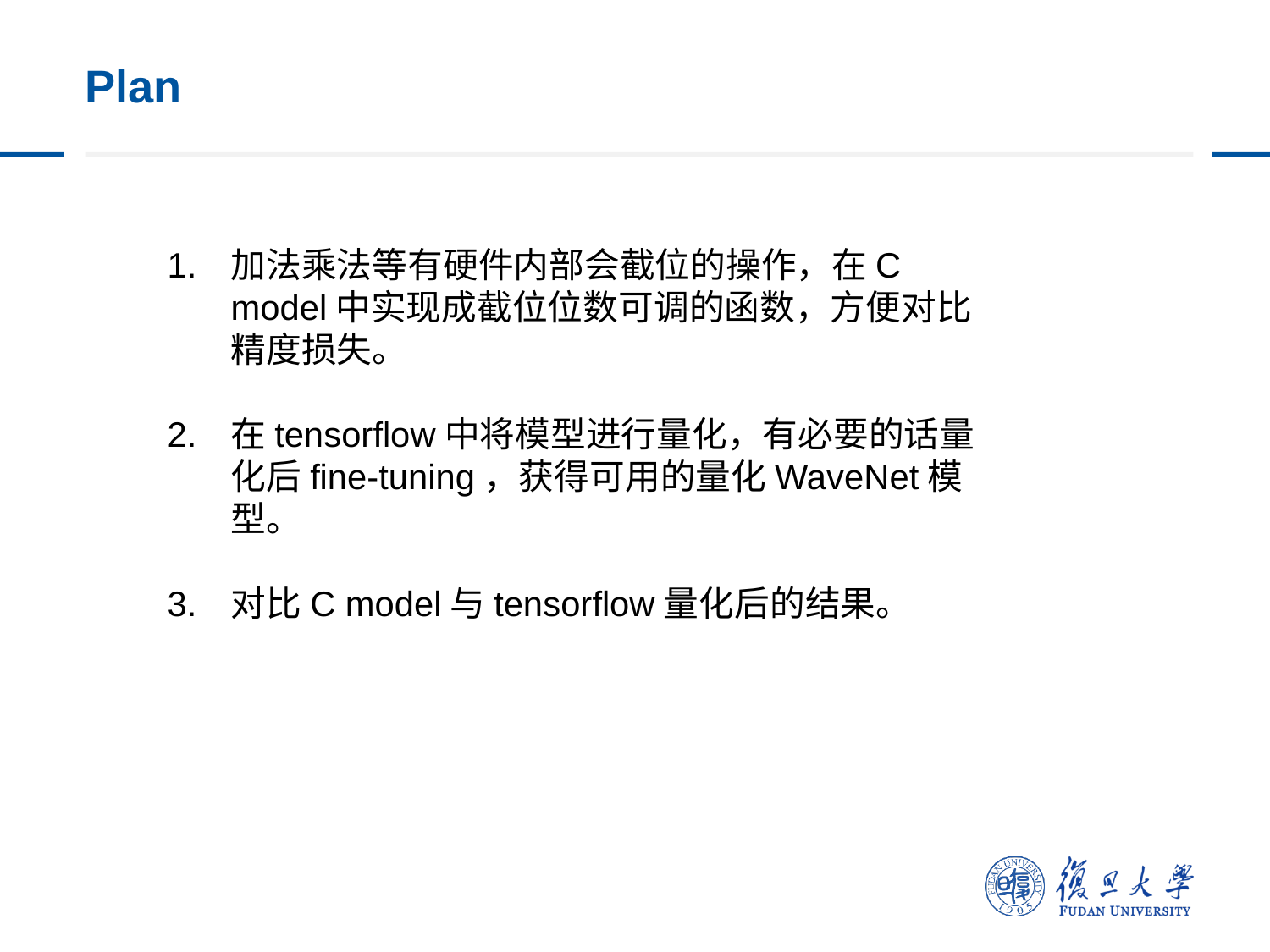

# Plan
加法乘法等有硬件内部会截位的操作，在C model中实现成截位位数可调的函数，方便对比精度损失。

在tensorflow中将模型进行量化，有必要的话量化后fine-tuning，获得可用的量化WaveNet模型。

对比C model与tensorflow量化后的结果。